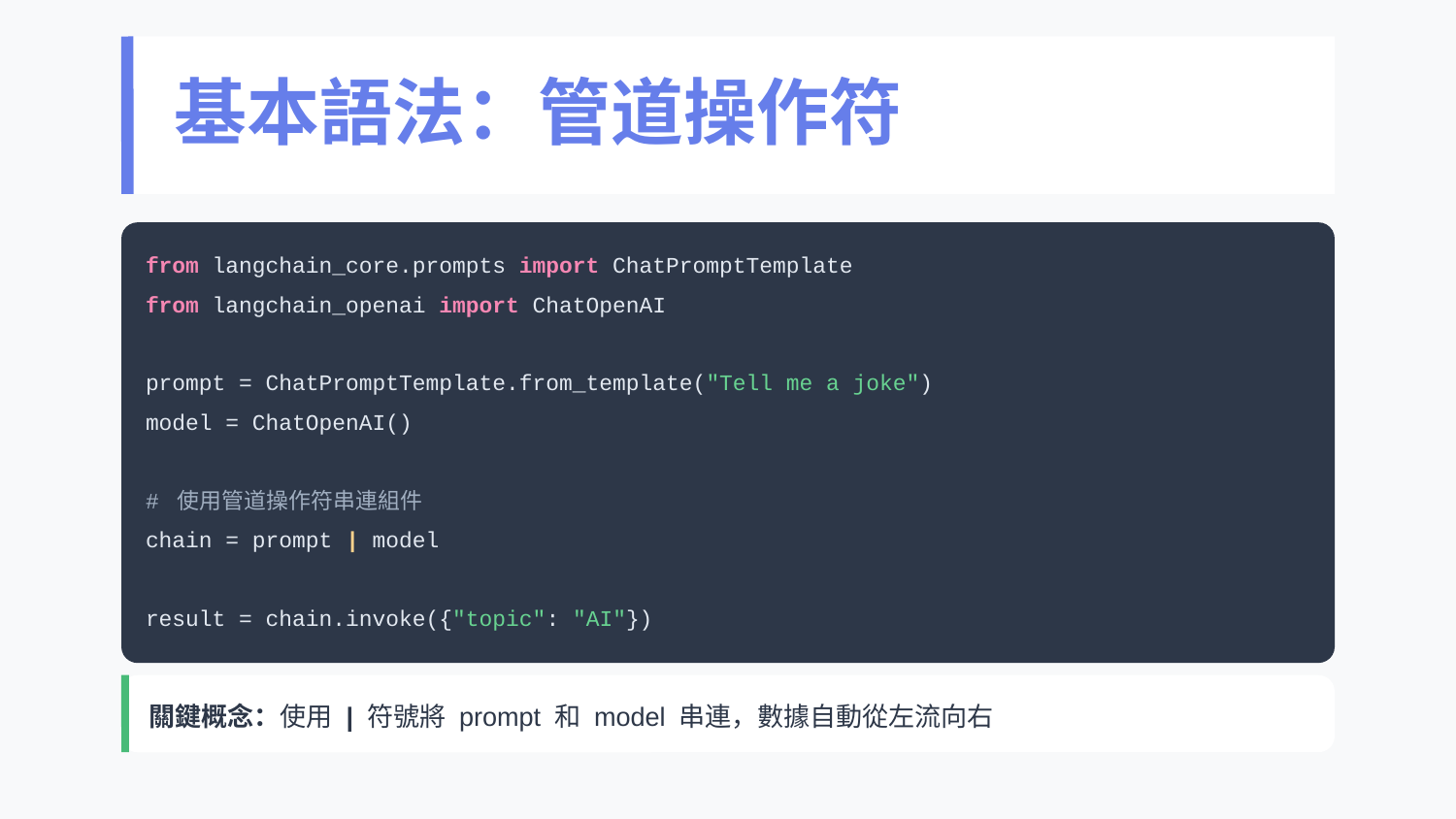

基本語法：管道操作符

from langchain_core.prompts import ChatPromptTemplate
from langchain_openai import ChatOpenAI
prompt = ChatPromptTemplate.from_template("Tell me a joke")
model = ChatOpenAI()
# 使用管道操作符串連組件
chain = prompt | model
result = chain.invoke({"topic": "AI"})

關鍵概念：使用 | 符號將 prompt 和 model 串連，數據自動從左流向右